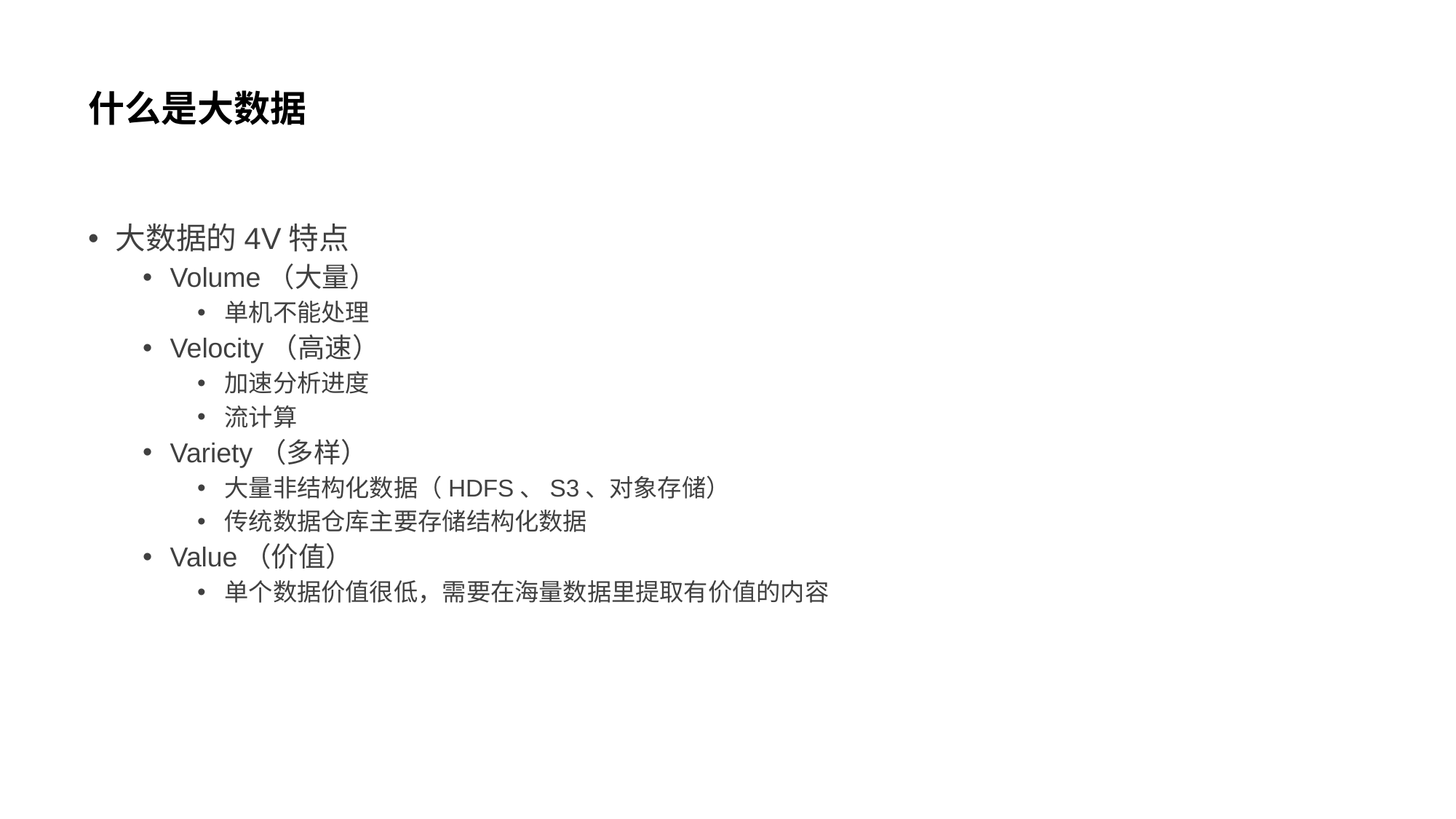

# 什么是大数据
大数据的4V特点
Volume（大量）
单机不能处理
Velocity（高速）
加速分析进度
流计算
Variety（多样）
大量非结构化数据（HDFS、S3、对象存储）
传统数据仓库主要存储结构化数据
Value（价值）
单个数据价值很低，需要在海量数据里提取有价值的内容